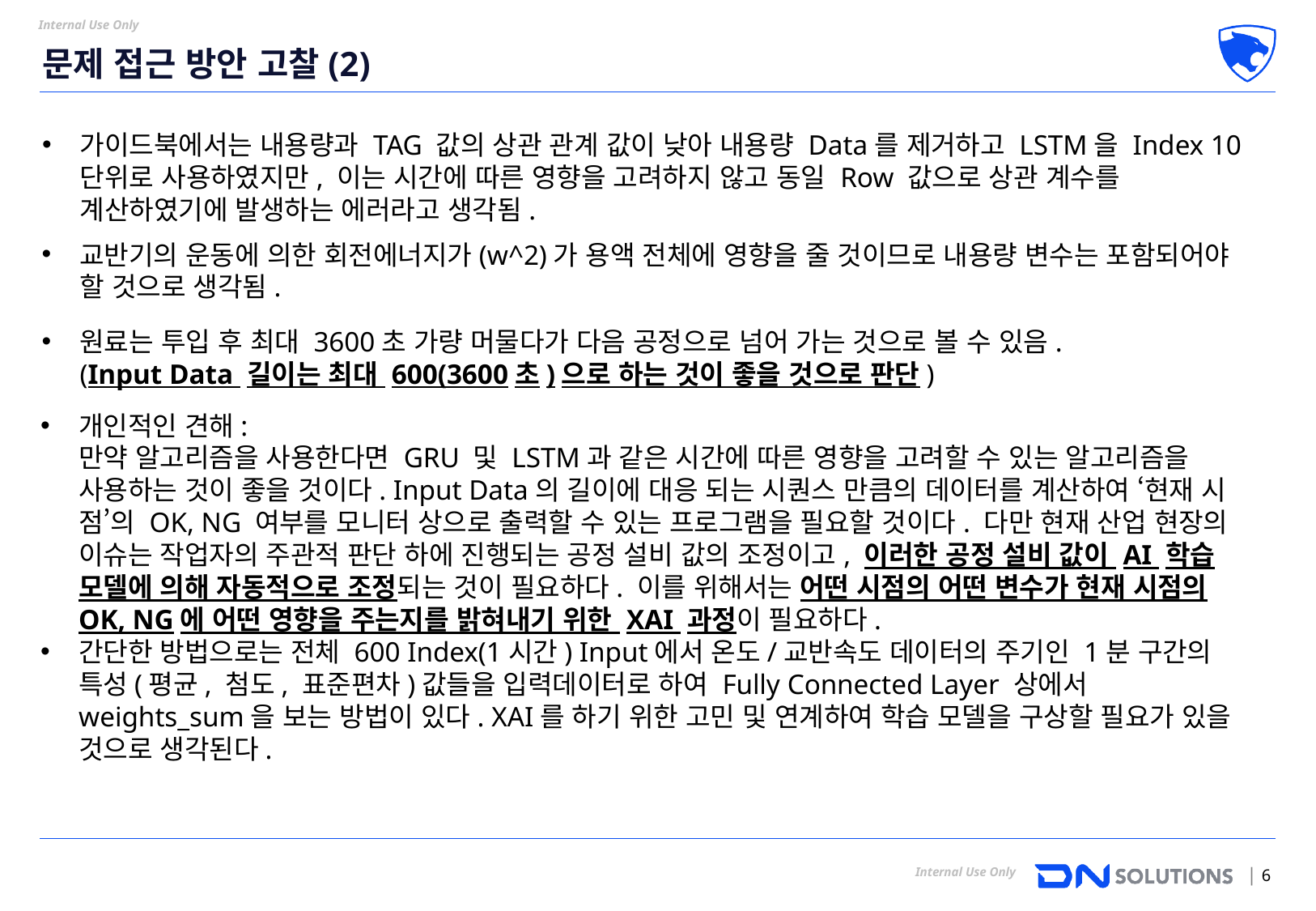

# 문제 접근 방안 고찰(2)
가이드북에서는 내용량과 TAG 값의 상관 관계 값이 낮아 내용량 Data를 제거하고 LSTM을 Index 10 단위로 사용하였지만, 이는 시간에 따른 영향을 고려하지 않고 동일 Row 값으로 상관 계수를 계산하였기에 발생하는 에러라고 생각됨.
교반기의 운동에 의한 회전에너지가(w^2)가 용액 전체에 영향을 줄 것이므로 내용량 변수는 포함되어야 할 것으로 생각됨.
원료는 투입 후 최대 3600초 가량 머물다가 다음 공정으로 넘어 가는 것으로 볼 수 있음.
(Input Data 길이는 최대 600(3600초)으로 하는 것이 좋을 것으로 판단)
개인적인 견해:
만약 알고리즘을 사용한다면 GRU 및 LSTM과 같은 시간에 따른 영향을 고려할 수 있는 알고리즘을 사용하는 것이 좋을 것이다. Input Data의 길이에 대응 되는 시퀀스 만큼의 데이터를 계산하여 ‘현재 시점’의 OK, NG 여부를 모니터 상으로 출력할 수 있는 프로그램을 필요할 것이다. 다만 현재 산업 현장의 이슈는 작업자의 주관적 판단 하에 진행되는 공정 설비 값의 조정이고, 이러한 공정 설비 값이 AI 학습 모델에 의해 자동적으로 조정되는 것이 필요하다. 이를 위해서는 어떤 시점의 어떤 변수가 현재 시점의 OK, NG에 어떤 영향을 주는지를 밝혀내기 위한 XAI 과정이 필요하다.
간단한 방법으로는 전체 600 Index(1시간) Input에서 온도/교반속도 데이터의 주기인 1분 구간의 특성(평균, 첨도, 표준편차)값들을 입력데이터로 하여 Fully Connected Layer 상에서 weights_sum을 보는 방법이 있다. XAI를 하기 위한 고민 및 연계하여 학습 모델을 구상할 필요가 있을 것으로 생각된다.